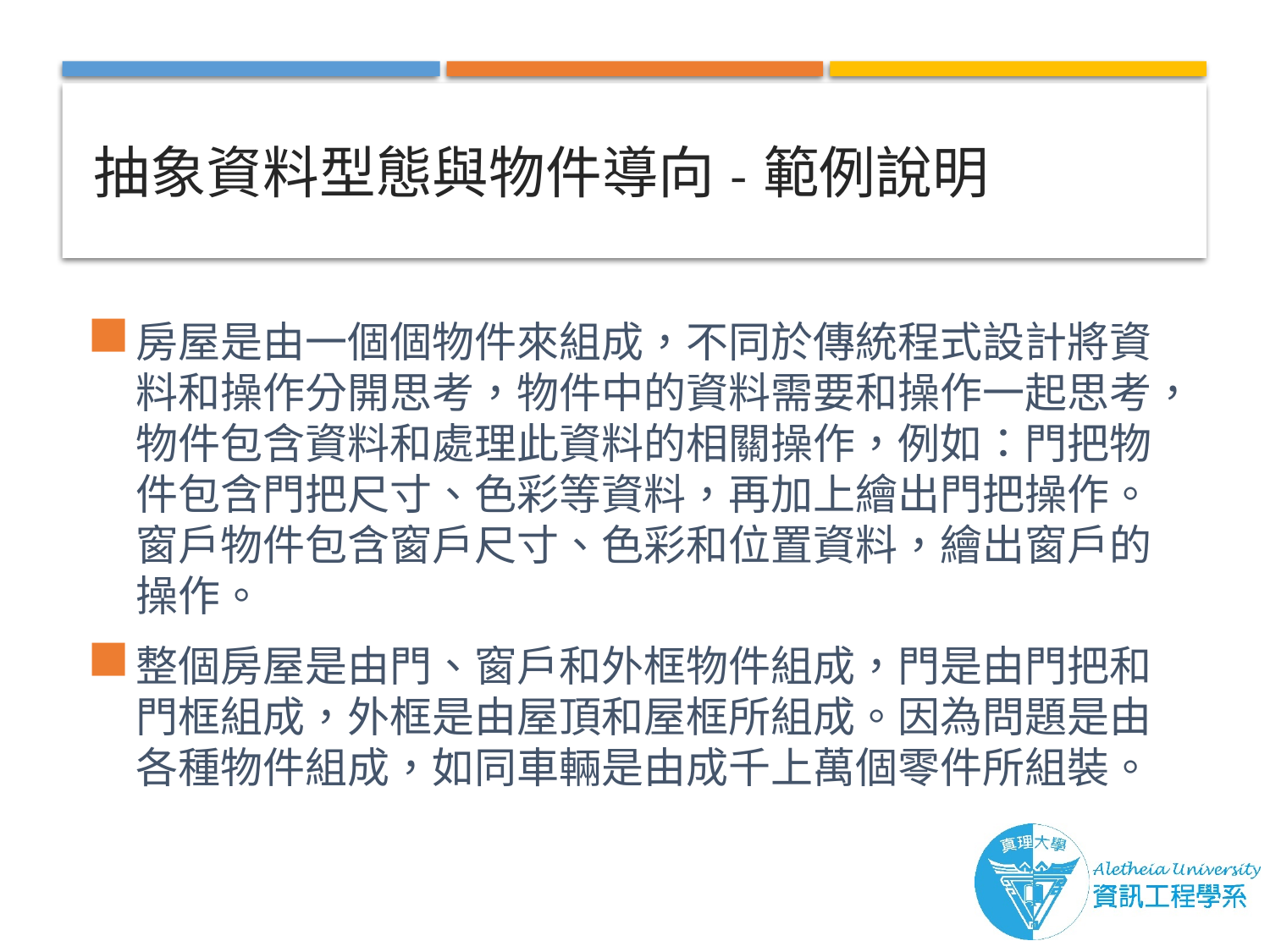

# 抽象資料型態與物件導向-範例說明
房屋是由一個個物件來組成，不同於傳統程式設計將資料和操作分開思考，物件中的資料需要和操作一起思考，物件包含資料和處理此資料的相關操作，例如：門把物件包含門把尺寸、色彩等資料，再加上繪出門把操作。窗戶物件包含窗戶尺寸、色彩和位置資料，繪出窗戶的操作。
整個房屋是由門、窗戶和外框物件組成，門是由門把和門框組成，外框是由屋頂和屋框所組成。因為問題是由各種物件組成，如同車輛是由成千上萬個零件所組裝。